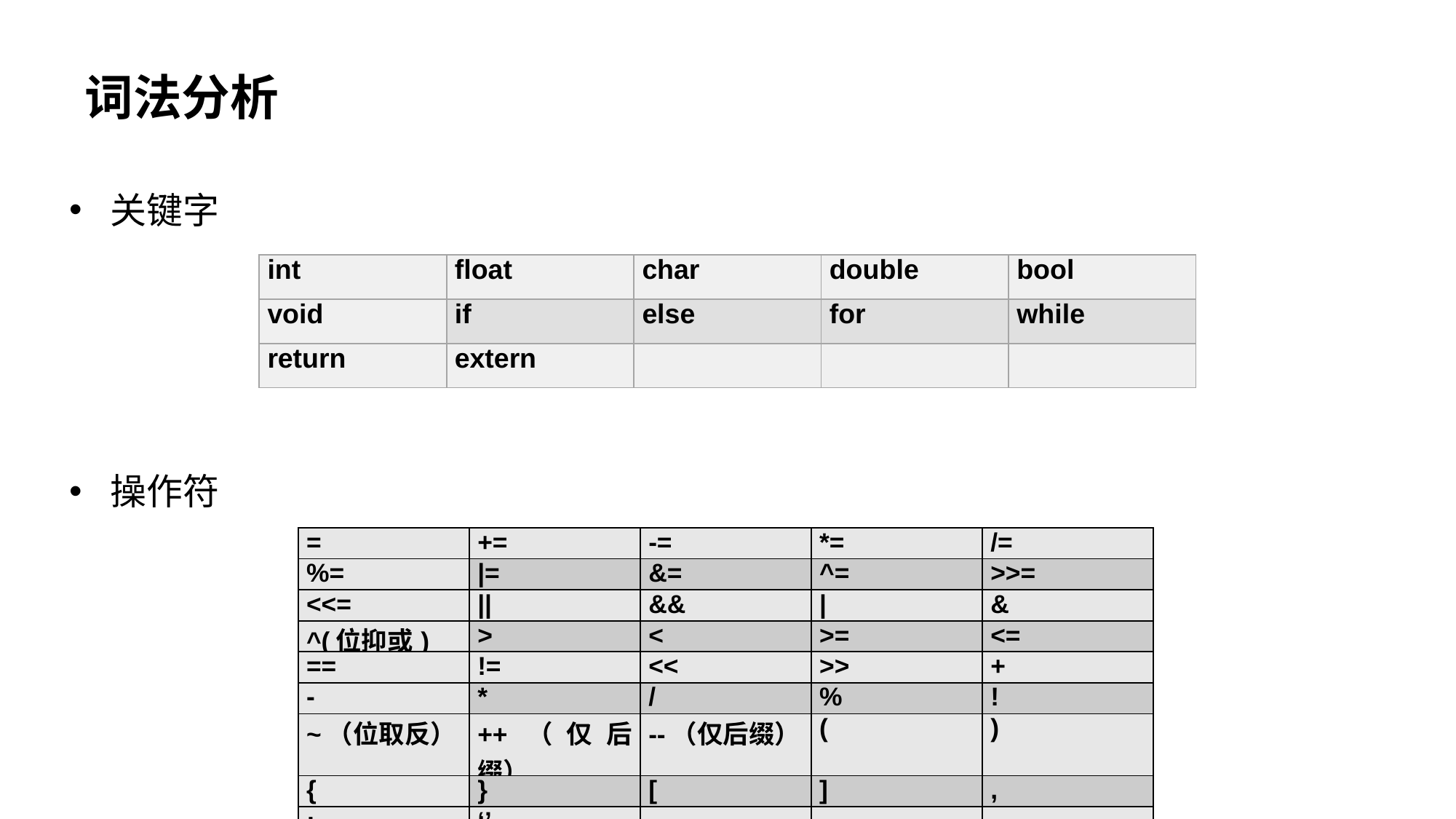

词法分析
关键字
| int | float | char | double | bool |
| --- | --- | --- | --- | --- |
| void | if | else | for | while |
| return | extern |  |  |  |
操作符
| = | += | -= | \*= | /= |
| --- | --- | --- | --- | --- |
| %= | |= | &= | ^= | >>= |
| <<= | || | && | | | & |
| ^(位抑或) | > | < | >= | <= |
| == | != | << | >> | + |
| - | \* | / | % | ! |
| ~（位取反） | ++（仅后缀） | --（仅后缀） | ( | ) |
| { | } | [ | ] | , |
| ; | ‘’ |  |  |  |